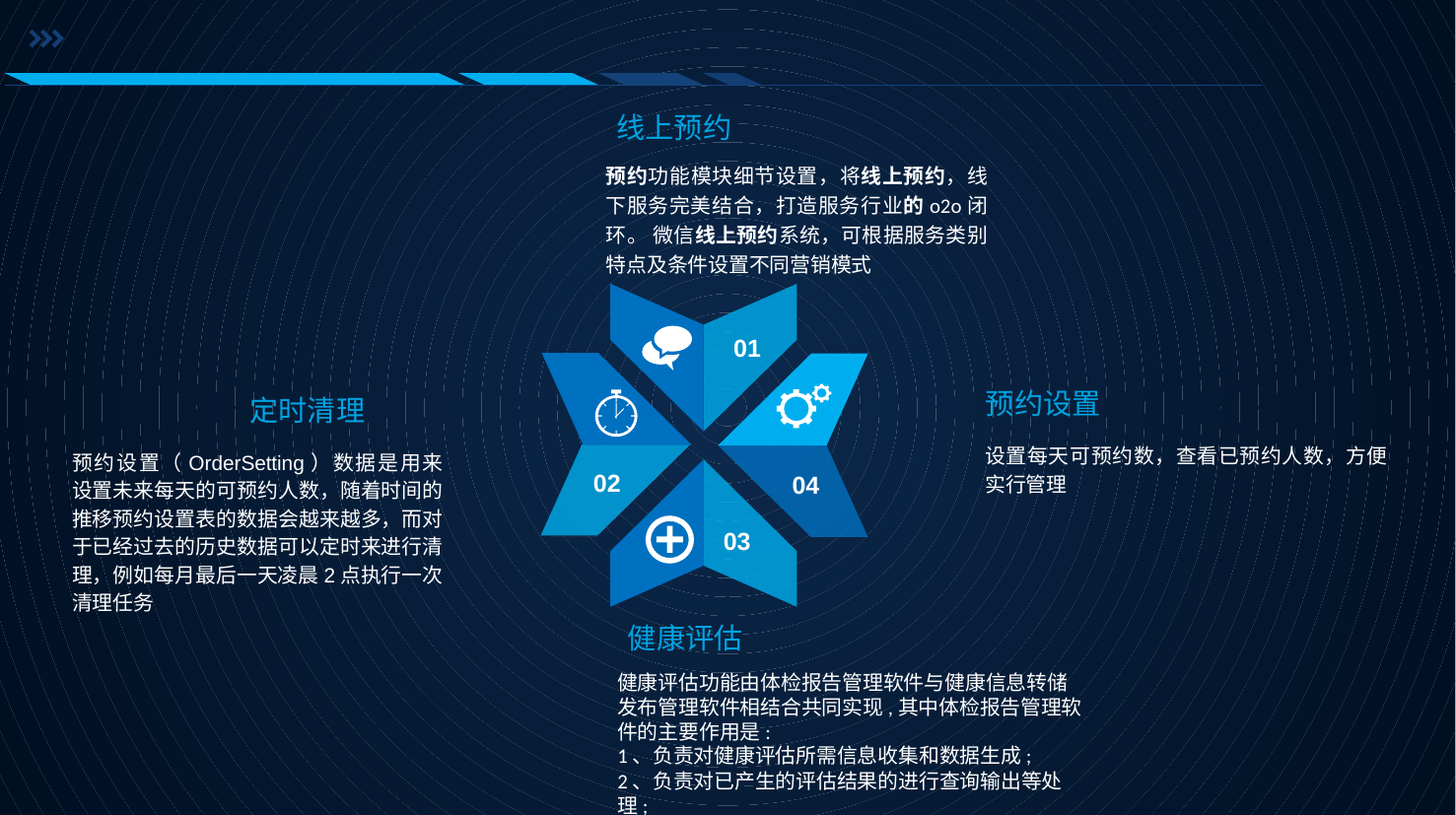

线上预约
预约功能模块细节设置，将线上预约，线下服务完美结合，打造服务行业的o2o闭环。 微信线上预约系统，可根据服务类别特点及条件设置不同营销模式

01

02

04

预约设置
设置每天可预约数，查看已预约人数，方便实行管理
定时清理
预约设置（OrderSetting）数据是用来设置未来每天的可预约人数，随着时间的推移预约设置表的数据会越来越多，而对于已经过去的历史数据可以定时来进行清理，例如每月最后一天凌晨2点执行一次清理任务

03

健康评估
健康评估功能由体检报告管理软件与健康信息转储发布管理软件相结合共同实现,其中体检报告管理软件的主要作用是:
1、负责对健康评估所需信息收集和数据生成;
2、负责对已产生的评估结果的进行查询输出等处理;